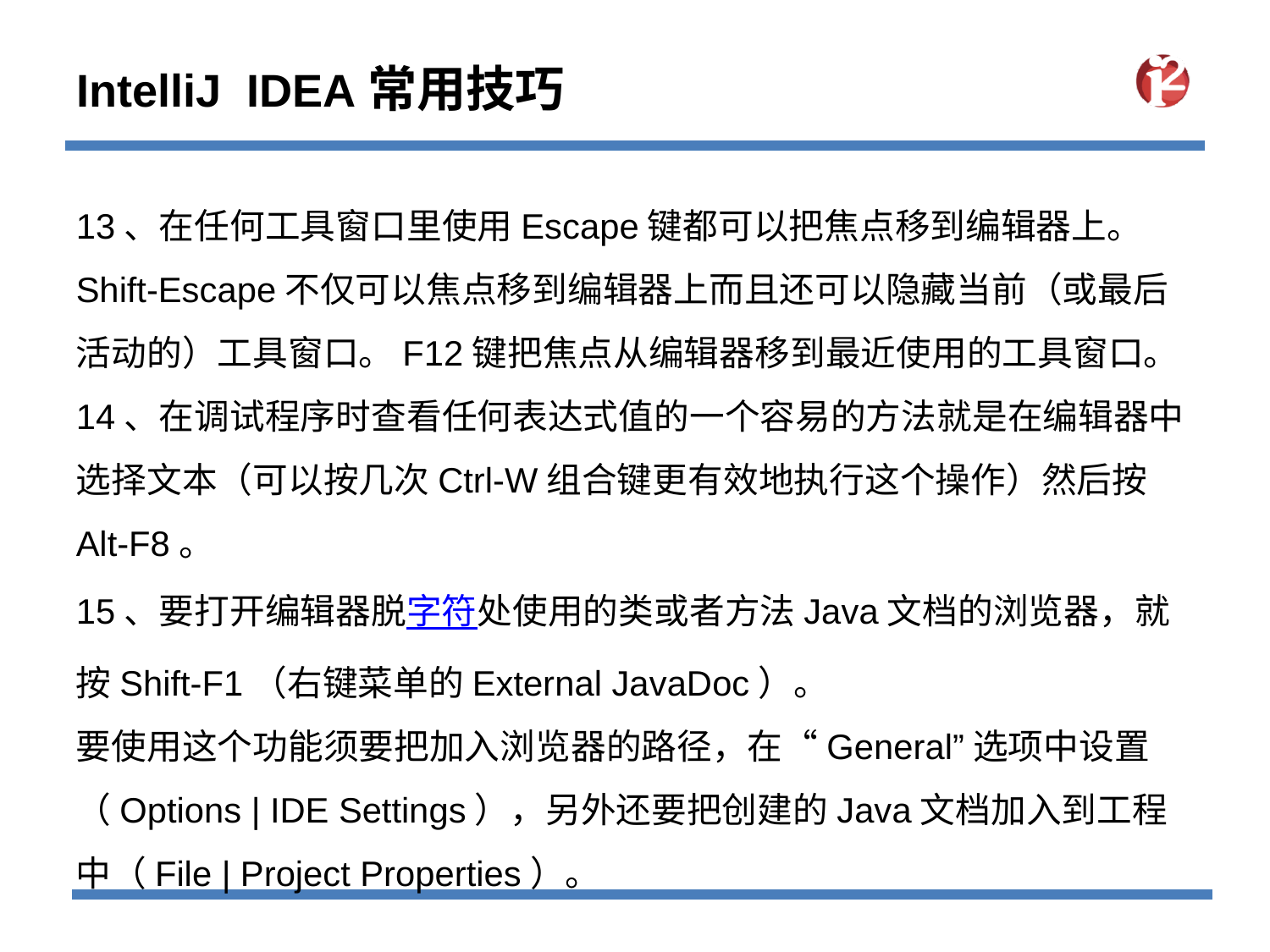

# IntelliJ  IDEA常用技巧
13、在任何工具窗口里使用Escape键都可以把焦点移到编辑器上。
Shift-Escape不仅可以焦点移到编辑器上而且还可以隐藏当前（或最后活动的）工具窗口。F12键把焦点从编辑器移到最近使用的工具窗口。
14、在调试程序时查看任何表达式值的一个容易的方法就是在编辑器中选择文本（可以按几次Ctrl-W组合键更有效地执行这个操作）然后按Alt-F8。
15、要打开编辑器脱字符处使用的类或者方法Java文档的浏览器，就按Shift-F1（右键菜单的External JavaDoc）。
要使用这个功能须要把加入浏览器的路径，在“General”选项中设置（Options | IDE Settings），另外还要把创建的Java文档加入到工程中（File | Project Properties）。